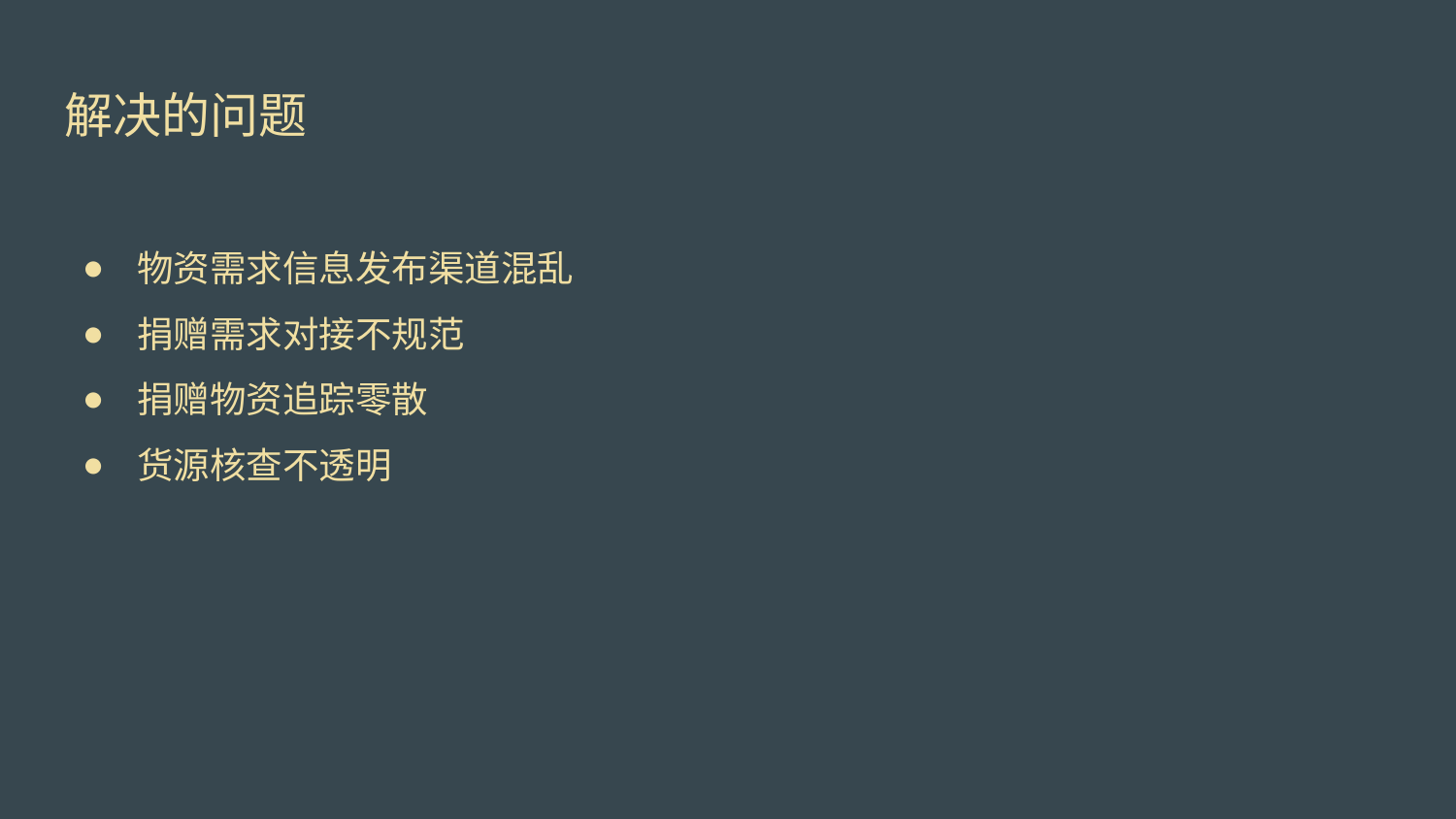

# 解决的问题

物资需求信息发布渠道混乱
捐赠需求对接不规范
捐赠物资追踪零散
货源核查不透明